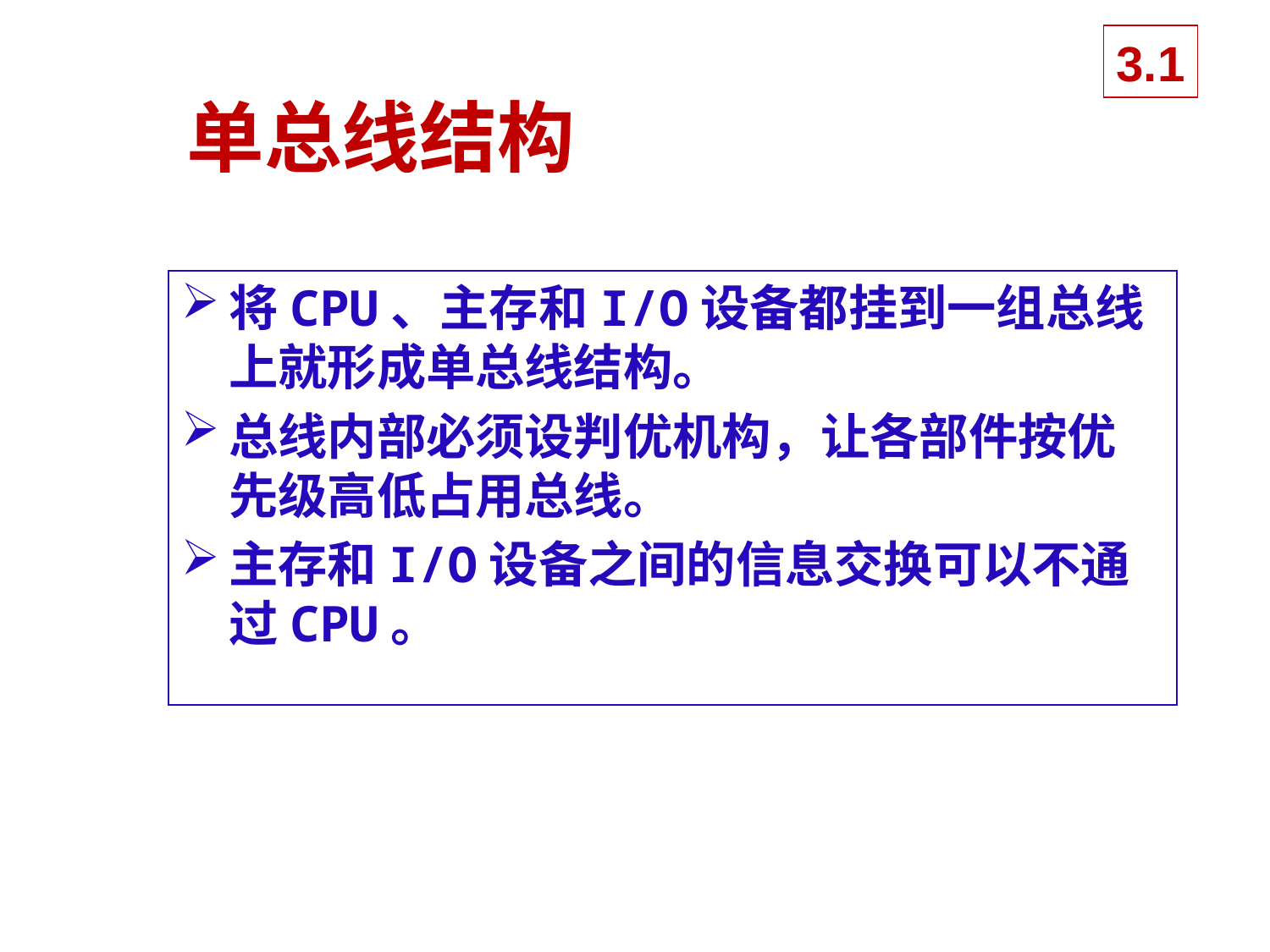

3.1
# 单总线结构
将CPU、主存和I/O设备都挂到一组总线上就形成单总线结构。
总线内部必须设判优机构，让各部件按优先级高低占用总线。
主存和I/O设备之间的信息交换可以不通过CPU。